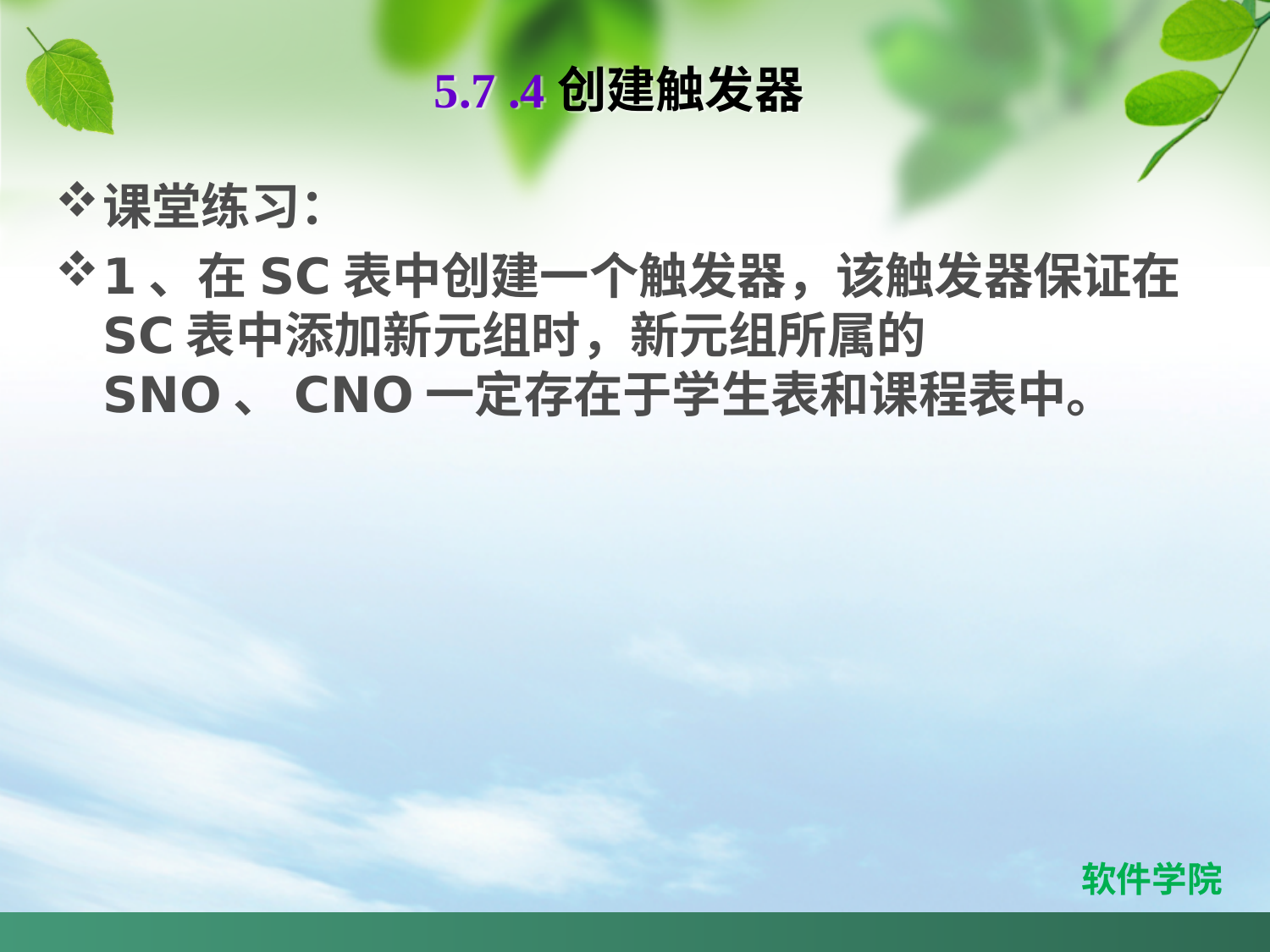

# 5.7 .4创建触发器
课堂练习：
1、在SC表中创建一个触发器，该触发器保证在SC表中添加新元组时，新元组所属的SNO、CNO一定存在于学生表和课程表中。